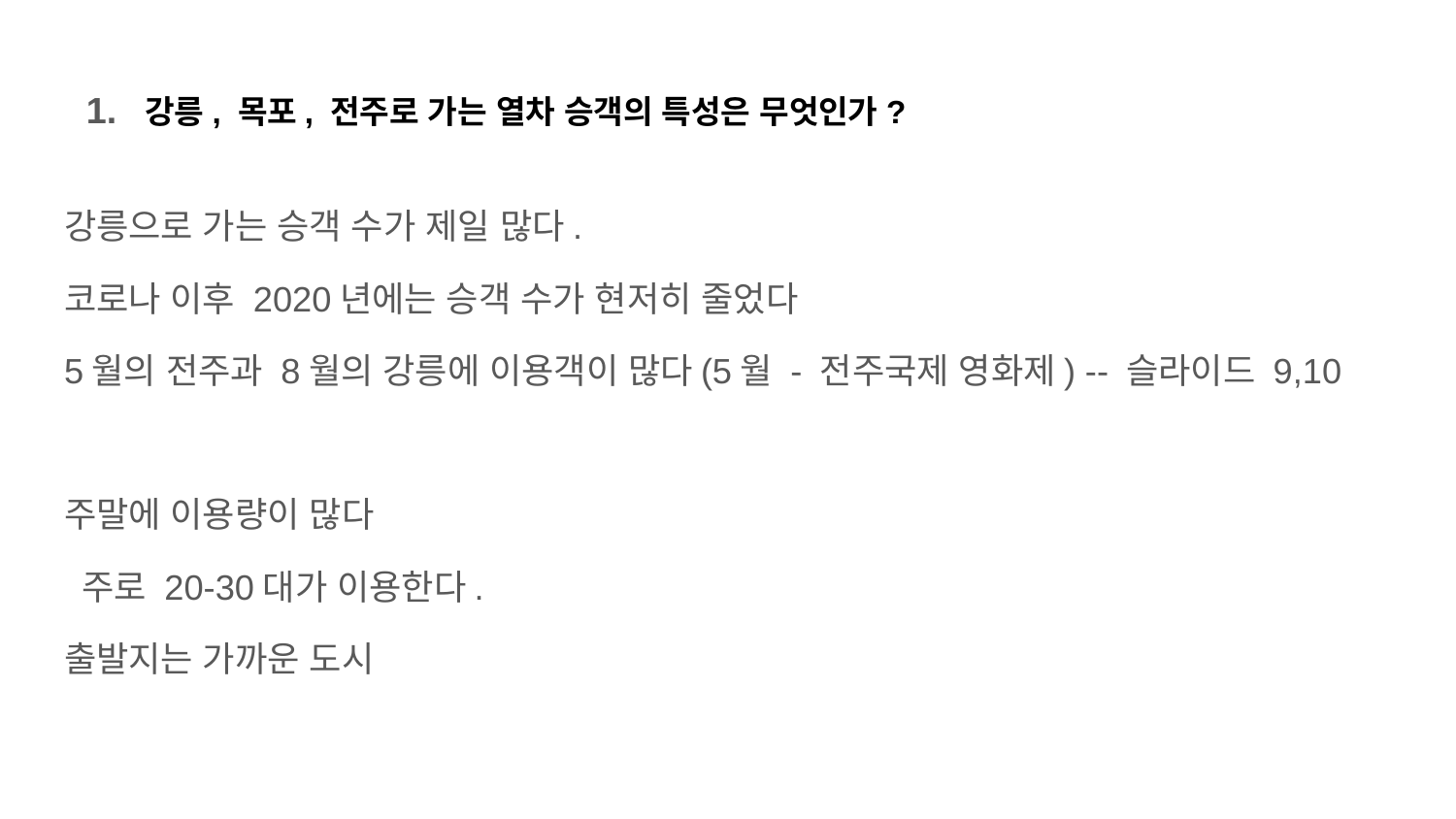

# 강릉, 목포, 전주로 가는 열차 승객의 특성은 무엇인가?
강릉으로 가는 승객 수가 제일 많다.
코로나 이후 2020년에는 승객 수가 현저히 줄었다
5월의 전주과 8월의 강릉에 이용객이 많다(5월 - 전주국제 영화제) -- 슬라이드 9,10

주말에 이용량이 많다
 주로 20-30대가 이용한다.
출발지는 가까운 도시